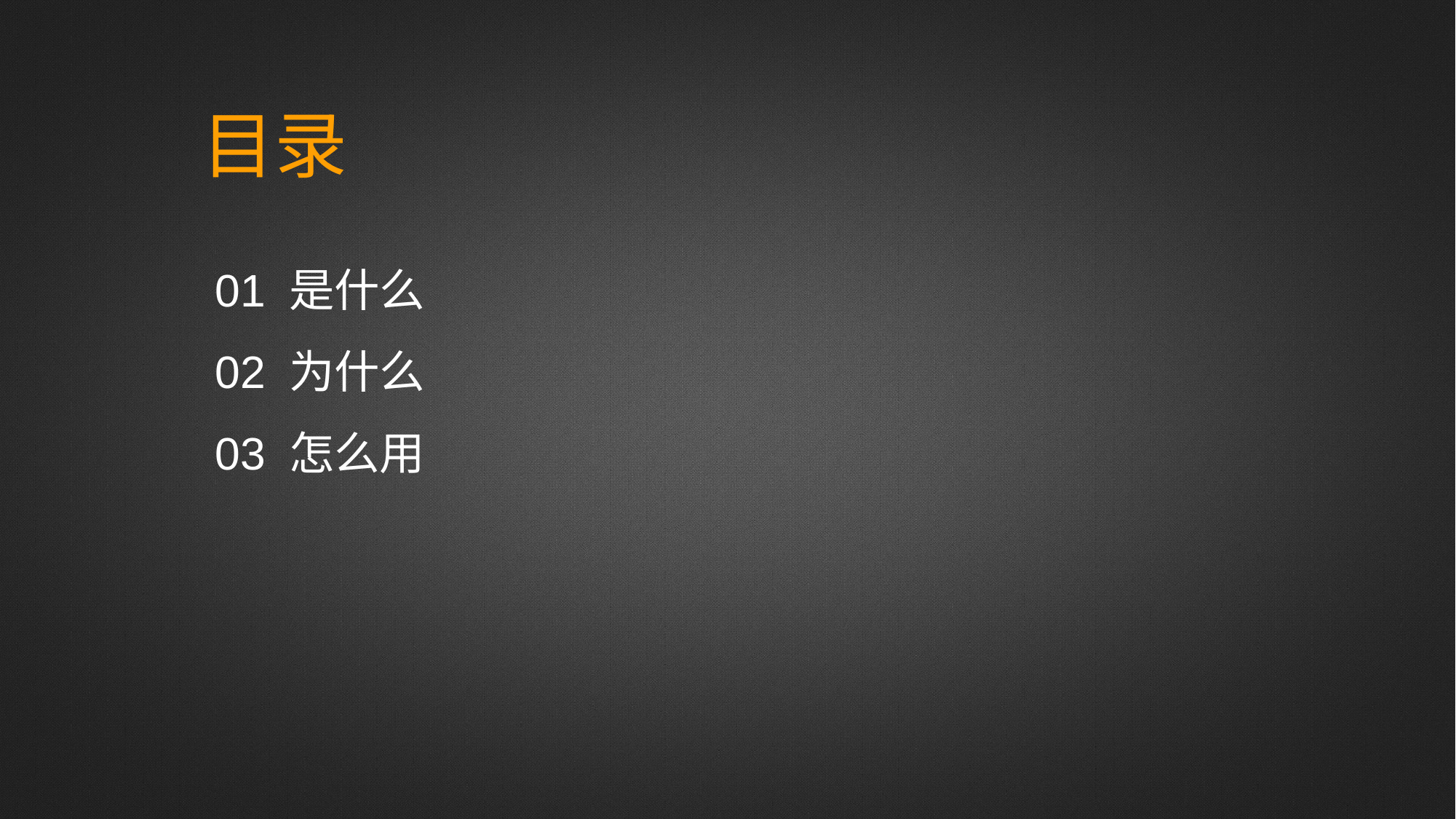

目录
01 是什么
02 为什么
03 怎么用